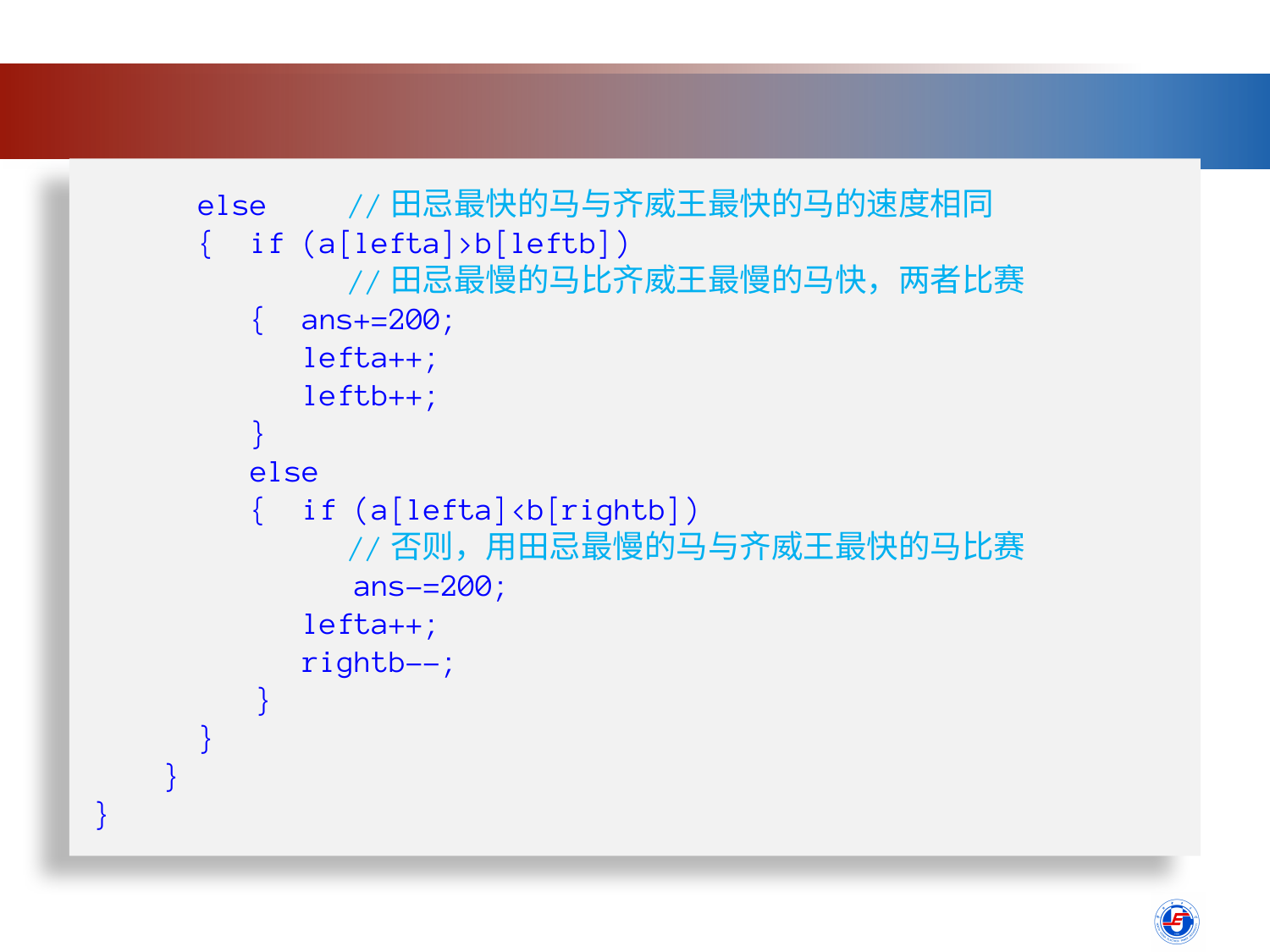

else	//田忌最快的马与齐威王最快的马的速度相同
      {  if (a[lefta]>b[leftb])
		//田忌最慢的马比齐威王最慢的马快，两者比赛
         {  ans+=200;
            lefta++;
            leftb++;
         }
         else
         {  if (a[lefta]<b[rightb])
		//否则，用田忌最慢的马与齐威王最快的马比赛
               ans-=200;
            lefta++;
            rightb--;
	  }
      }
    }
}